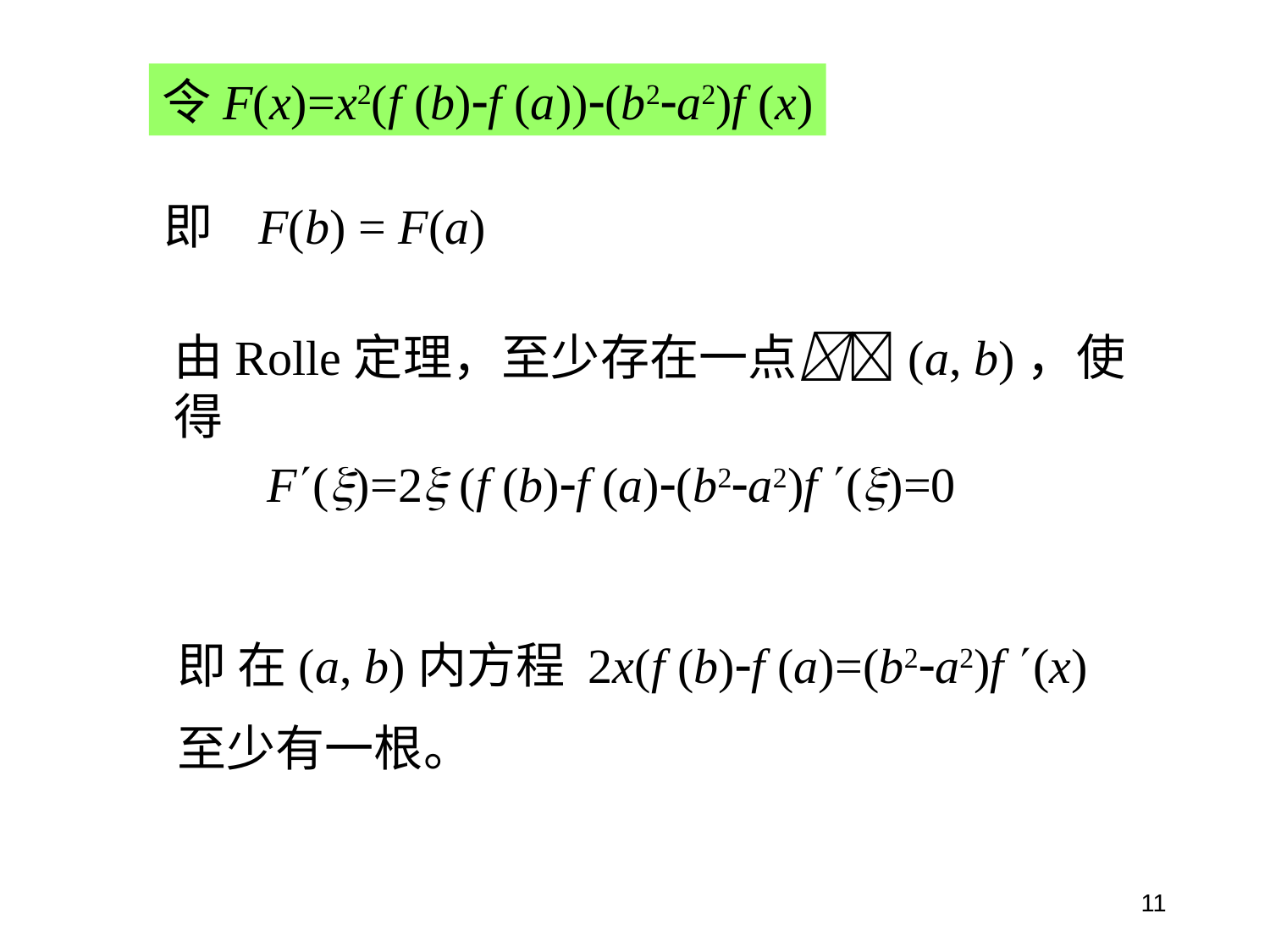

令F(x)=x2(f (b)−f (a))−(b2−a2)f (x)
即   F(b) = F(a)
由Rolle定理，至少存在一点ξ∈(a, b)，使得
F′(ξ)=2ξ (f (b)−f (a)−(b2−a2)f ′(ξ)=0
即 在(a, b)内方程 2x(f (b)−f (a)=(b2−a2)f ′(x)
至少有一根。
11